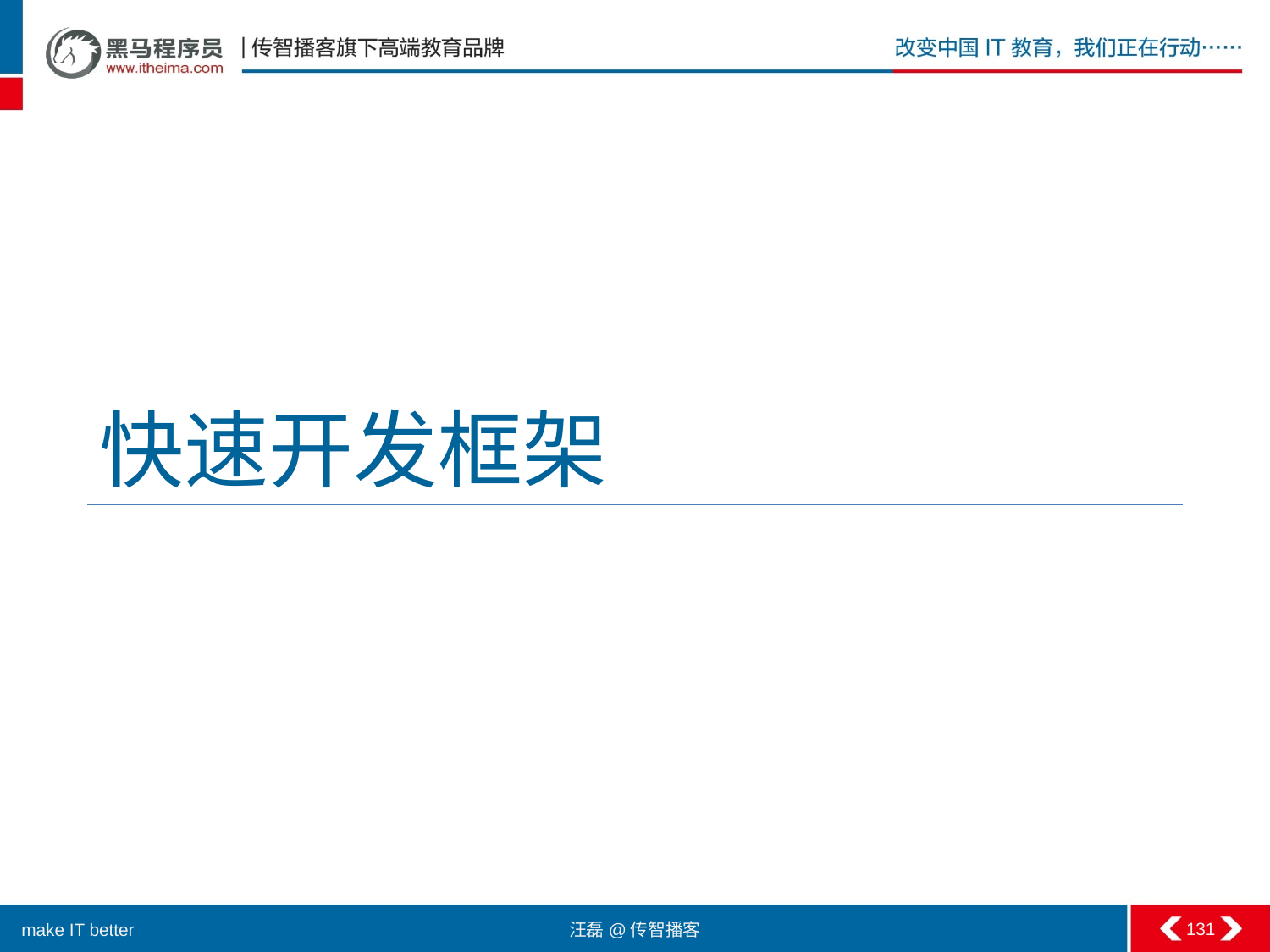

# 快速开发框架

131
汪磊@传智播客
make IT better